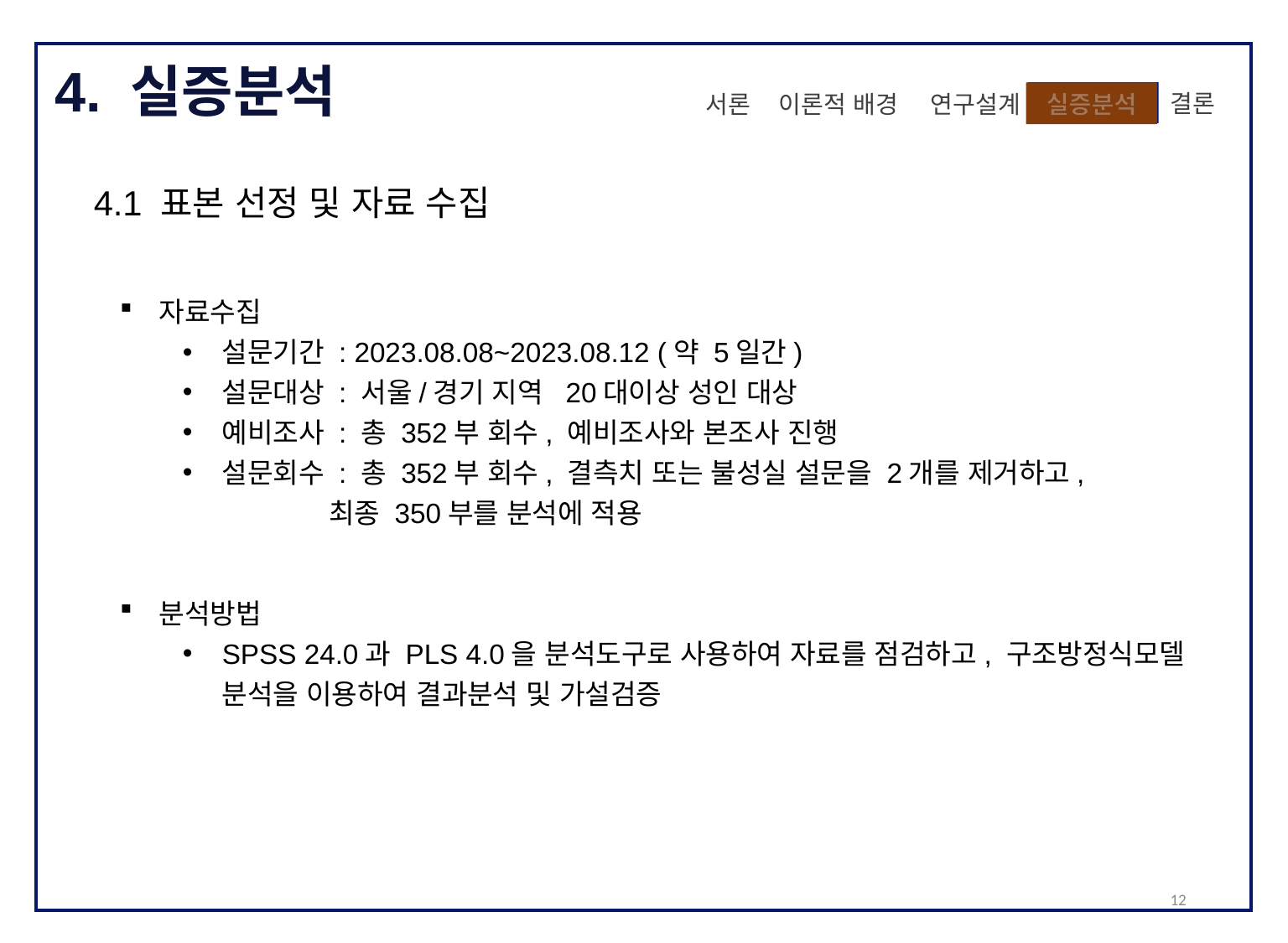

4. 실증분석

 결론
이론적 배경
실증분석
 연구설계
서론
4.1 표본 선정 및 자료 수집
자료수집
설문기간 : 2023.08.08~2023.08.12 (약 5일간)
설문대상 : 서울/경기 지역  20대이상 성인 대상
예비조사 : 총 352부 회수, 예비조사와 본조사 진행
설문회수 : 총 352부 회수, 결측치 또는 불성실 설문을 2개를 제거하고,
                  최종 350부를 분석에 적용

분석방법
SPSS 24.0과 PLS 4.0을 분석도구로 사용하여 자료를 점검하고, 구조방정식모델 분석을 이용하여 결과분석 및 가설검증
12